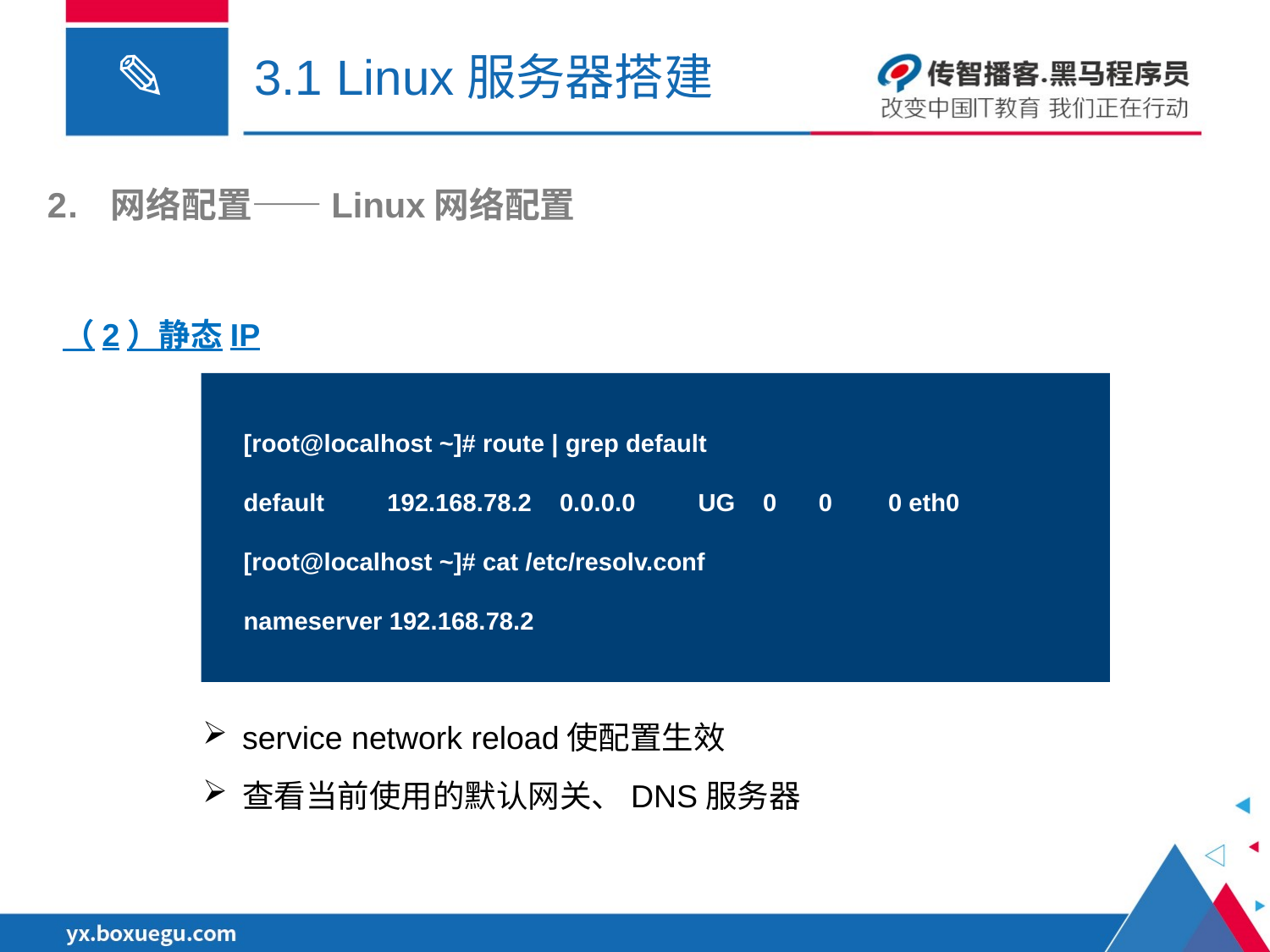

# 3.1 Linux服务器搭建
网络配置——Linux网络配置
（2）静态IP

[root@localhost ~]# route | grep default
default         192.168.78.2    0.0.0.0         UG    0      0        0 eth0
[root@localhost ~]# cat /etc/resolv.conf
nameserver 192.168.78.2
service network reload使配置生效
查看当前使用的默认网关、DNS服务器